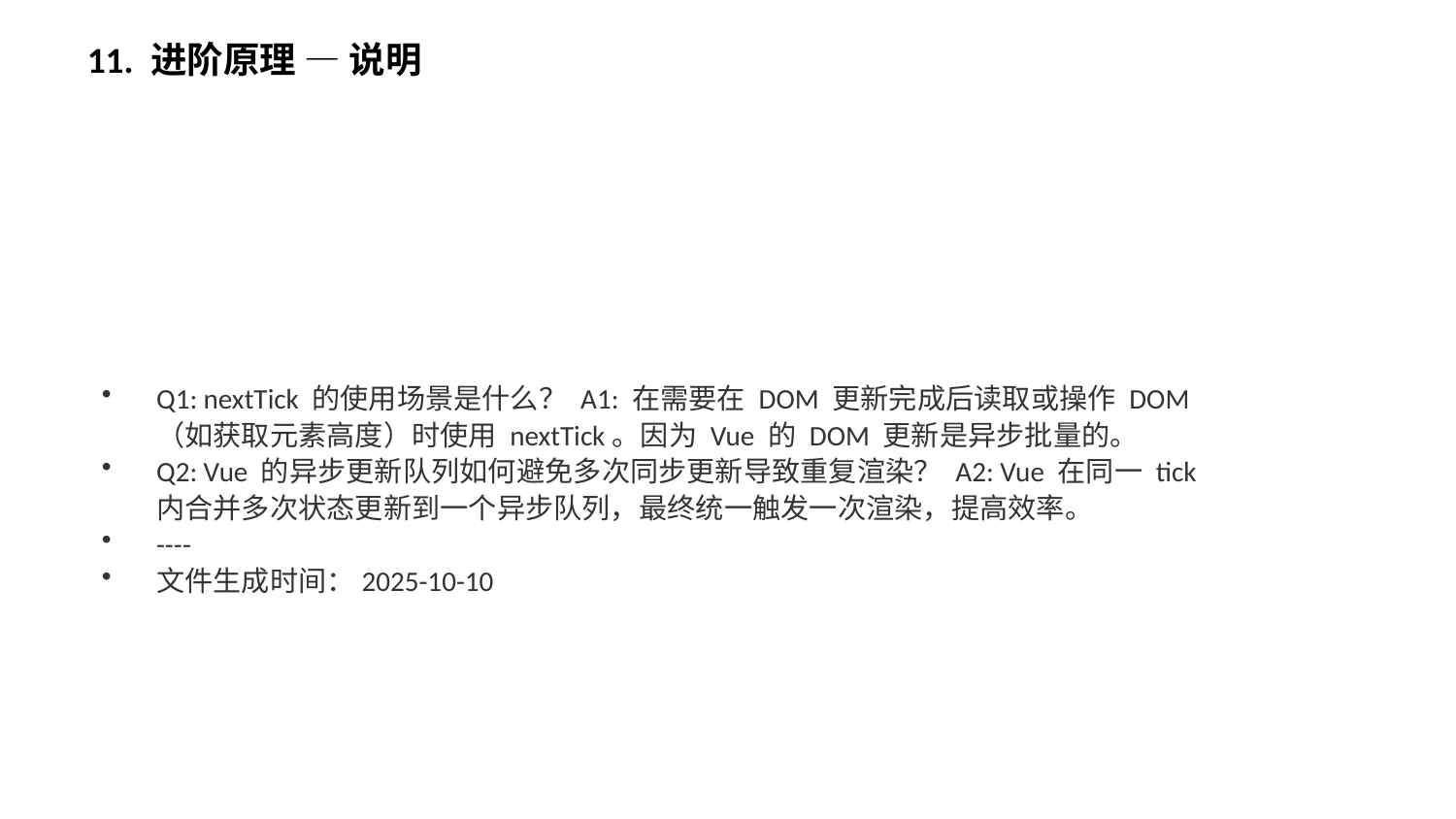

11. 进阶原理 — 说明
Q1: nextTick 的使用场景是什么？ A1: 在需要在 DOM 更新完成后读取或操作 DOM（如获取元素高度）时使用 nextTick。因为 Vue 的 DOM 更新是异步批量的。
Q2: Vue 的异步更新队列如何避免多次同步更新导致重复渲染？ A2: Vue 在同一 tick 内合并多次状态更新到一个异步队列，最终统一触发一次渲染，提高效率。
----
文件生成时间：2025-10-10